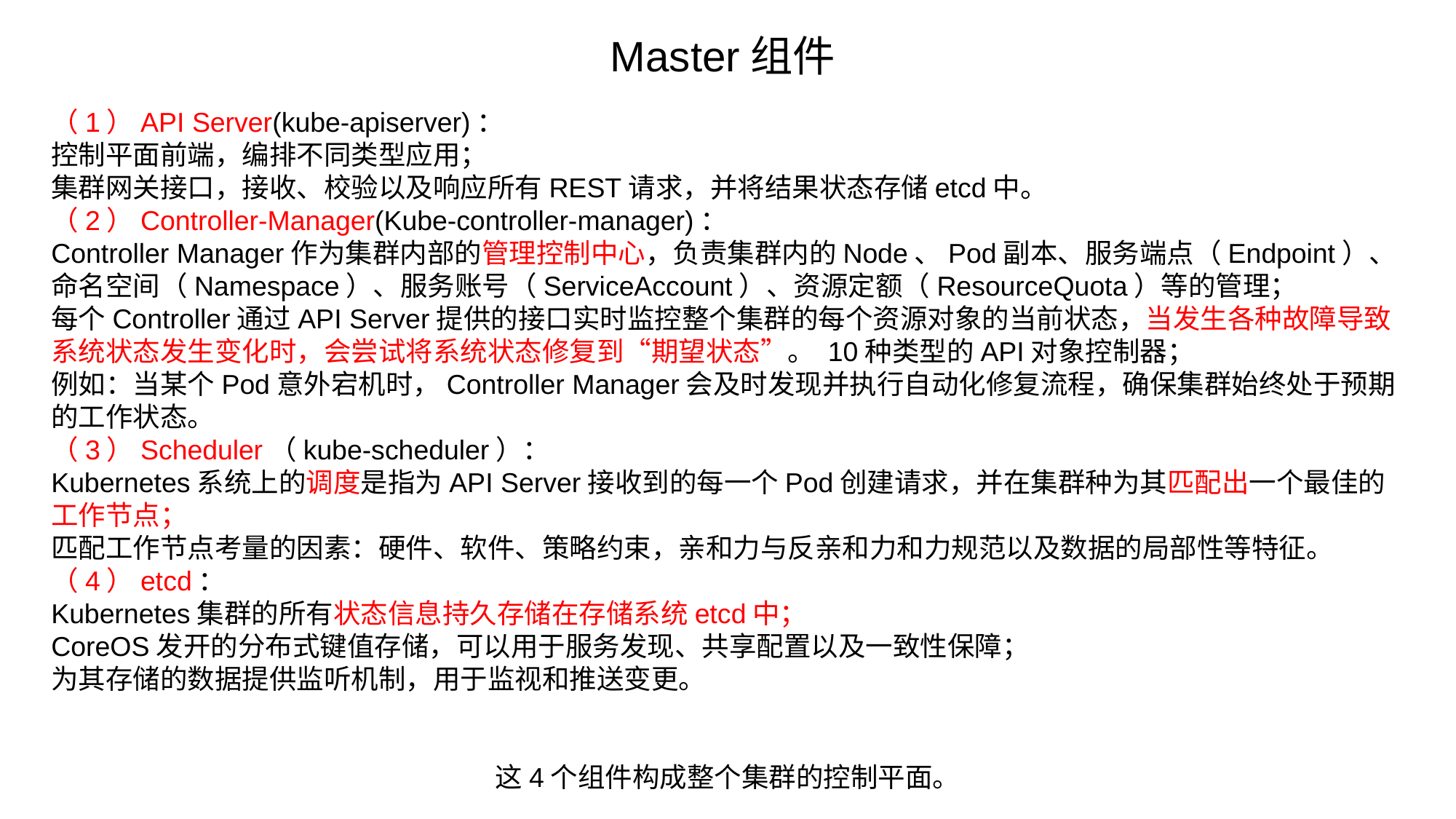

Master组件
（1）API Server(kube-apiserver)：
控制平面前端，编排不同类型应用；
集群网关接口，接收、校验以及响应所有REST请求，并将结果状态存储etcd中。
（2）Controller-Manager(Kube-controller-manager)：
Controller Manager作为集群内部的管理控制中心，负责集群内的Node、Pod副本、服务端点（Endpoint）、命名空间（Namespace）、服务账号（ServiceAccount）、资源定额（ResourceQuota）等的管理；
每个Controller通过API Server提供的接口实时监控整个集群的每个资源对象的当前状态，当发生各种故障导致系统状态发生变化时，会尝试将系统状态修复到“期望状态”。 10种类型的API对象控制器；
例如：当某个Pod意外宕机时，Controller Manager会及时发现并执行自动化修复流程，确保集群始终处于预期的工作状态。
（3）Scheduler（kube-scheduler）：
Kubernetes系统上的调度是指为API Server接收到的每一个Pod创建请求，并在集群种为其匹配出一个最佳的工作节点；
匹配工作节点考量的因素：硬件、软件、策略约束，亲和力与反亲和力和力规范以及数据的局部性等特征。
（4）etcd：
Kubernetes集群的所有状态信息持久存储在存储系统etcd中；
CoreOS发开的分布式键值存储，可以用于服务发现、共享配置以及一致性保障；
为其存储的数据提供监听机制，用于监视和推送变更。

这4个组件构成整个集群的控制平面。